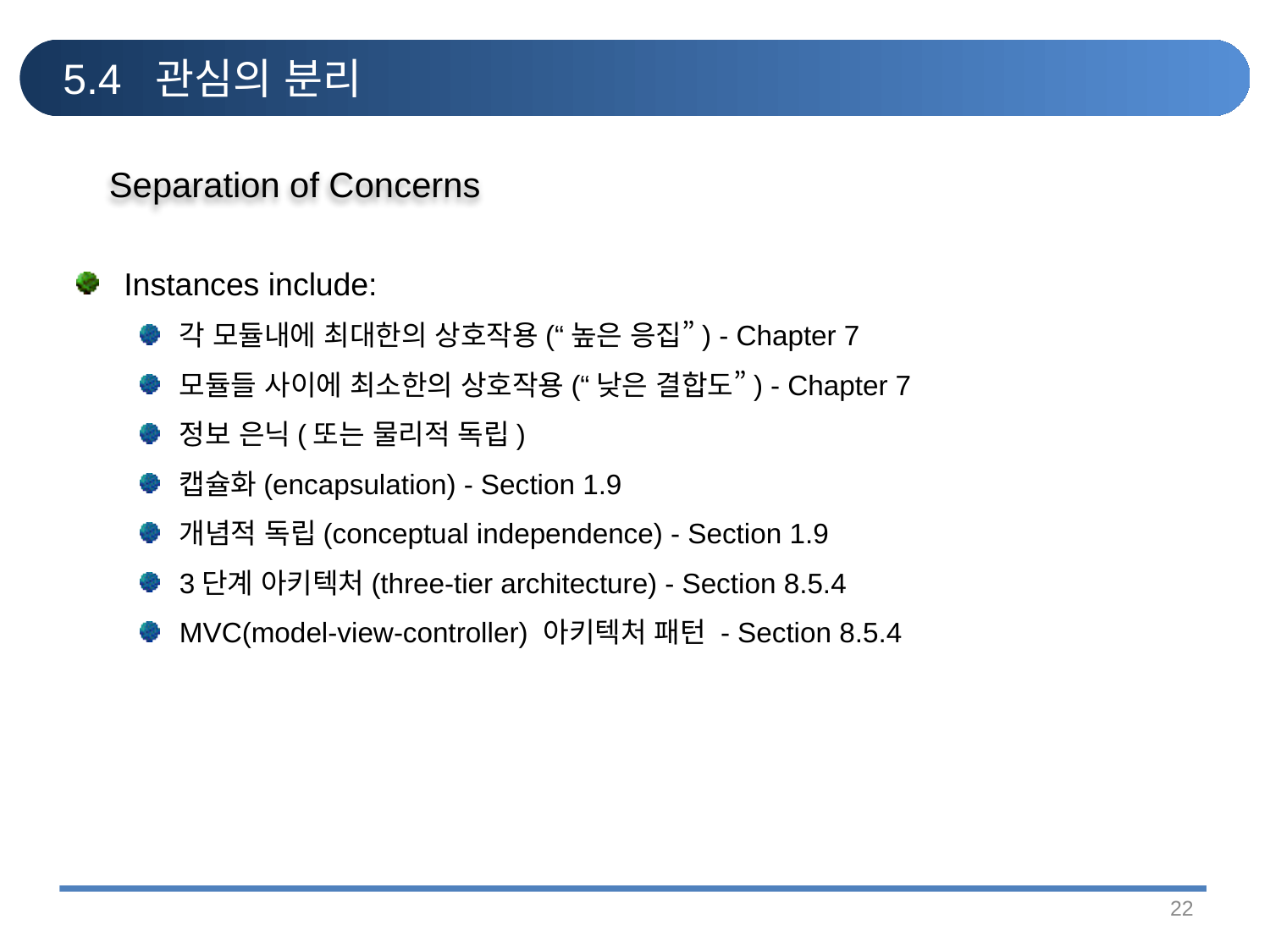

# 5.4  관심의 분리
Separation of Concerns
Instances include:
각 모듈내에 최대한의 상호작용(“높은 응집”) - Chapter 7
모듈들 사이에 최소한의 상호작용(“낮은 결합도”) - Chapter 7
정보 은닉(또는 물리적 독립)
캡슐화(encapsulation) - Section 1.9
개념적 독립(conceptual independence) - Section 1.9
3단계 아키텍처(three-tier architecture) - Section 8.5.4
MVC(model-view-controller) 아키텍처 패턴 - Section 8.5.4
22